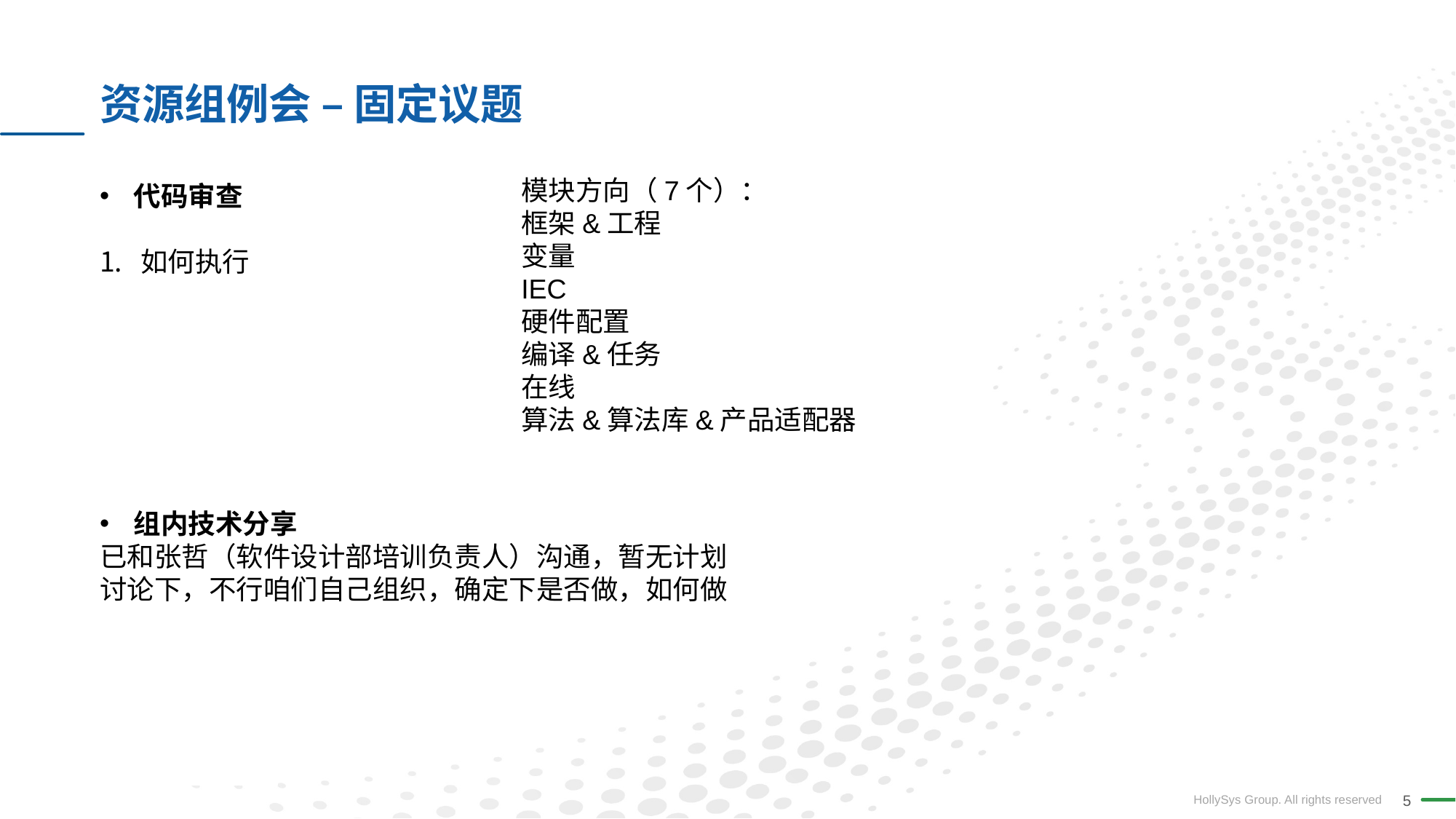

# 资源组例会 – 固定议题

模块方向（7个）：
框架&工程
变量
IEC
硬件配置
编译&任务
在线
算法&算法库&产品适配器
代码审查

如何执行

组内技术分享
已和张哲（软件设计部培训负责人）沟通，暂无计划
讨论下，不行咱们自己组织，确定下是否做，如何做